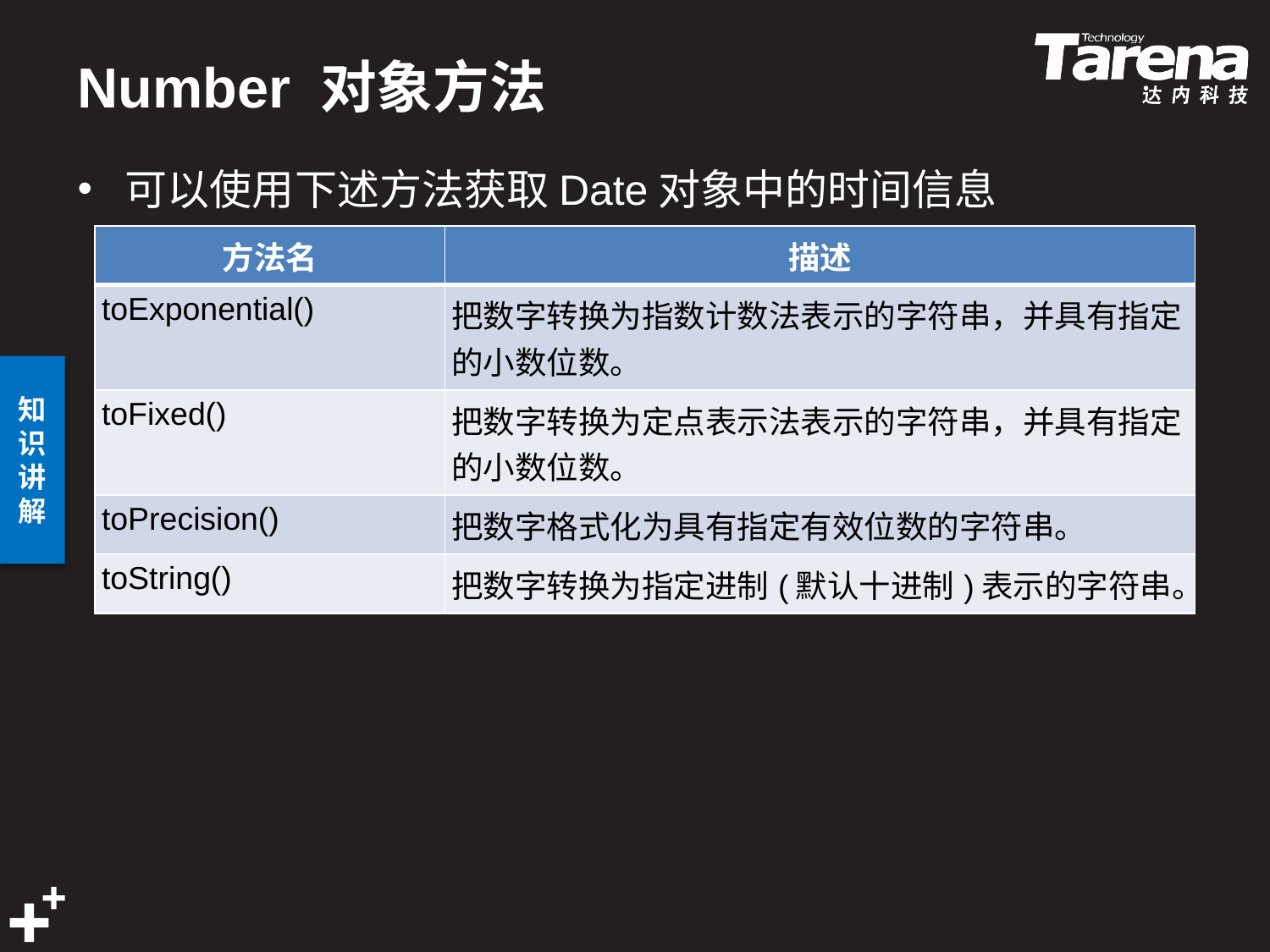

# Number 对象方法
可以使用下述方法获取Date对象中的时间信息
| 方法名 | 描述 |
| --- | --- |
| toExponential() | 把数字转换为指数计数法表示的字符串，并具有指定的小数位数。 |
| toFixed() | 把数字转换为定点表示法表示的字符串，并具有指定的小数位数。 |
| toPrecision() | 把数字格式化为具有指定有效位数的字符串。 |
| toString() | 把数字转换为指定进制(默认十进制)表示的字符串。 |